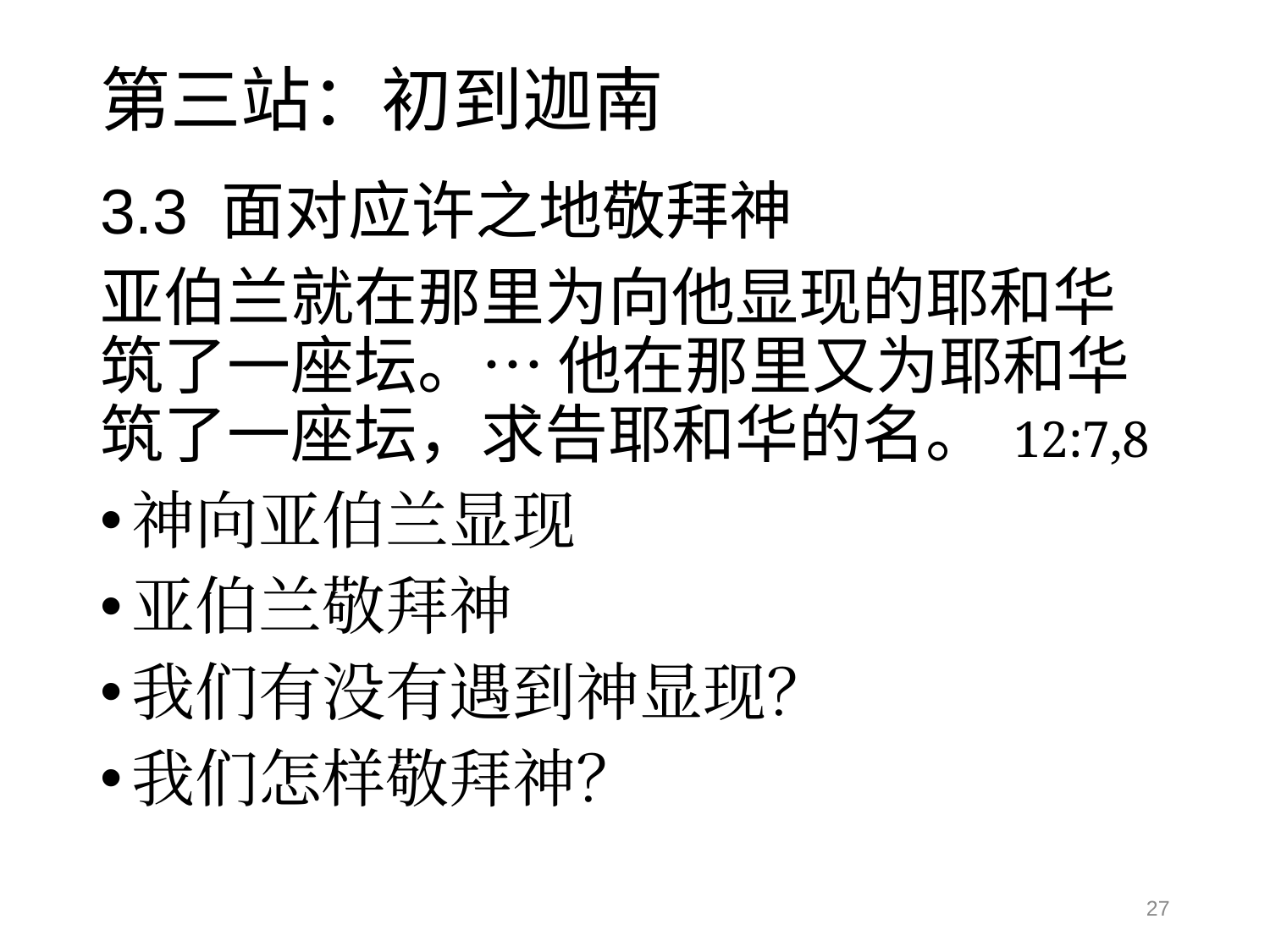

# 第三站：初到迦南
3.3 面对应许之地敬拜神
亚伯兰就在那里为向他显现的耶和华筑了一座坛。… 他在那里又为耶和华筑了一座坛，求告耶和华的名。 12:7,8
神向亚伯兰显现
亚伯兰敬拜神
我们有没有遇到神显现？
我们怎样敬拜神？

27